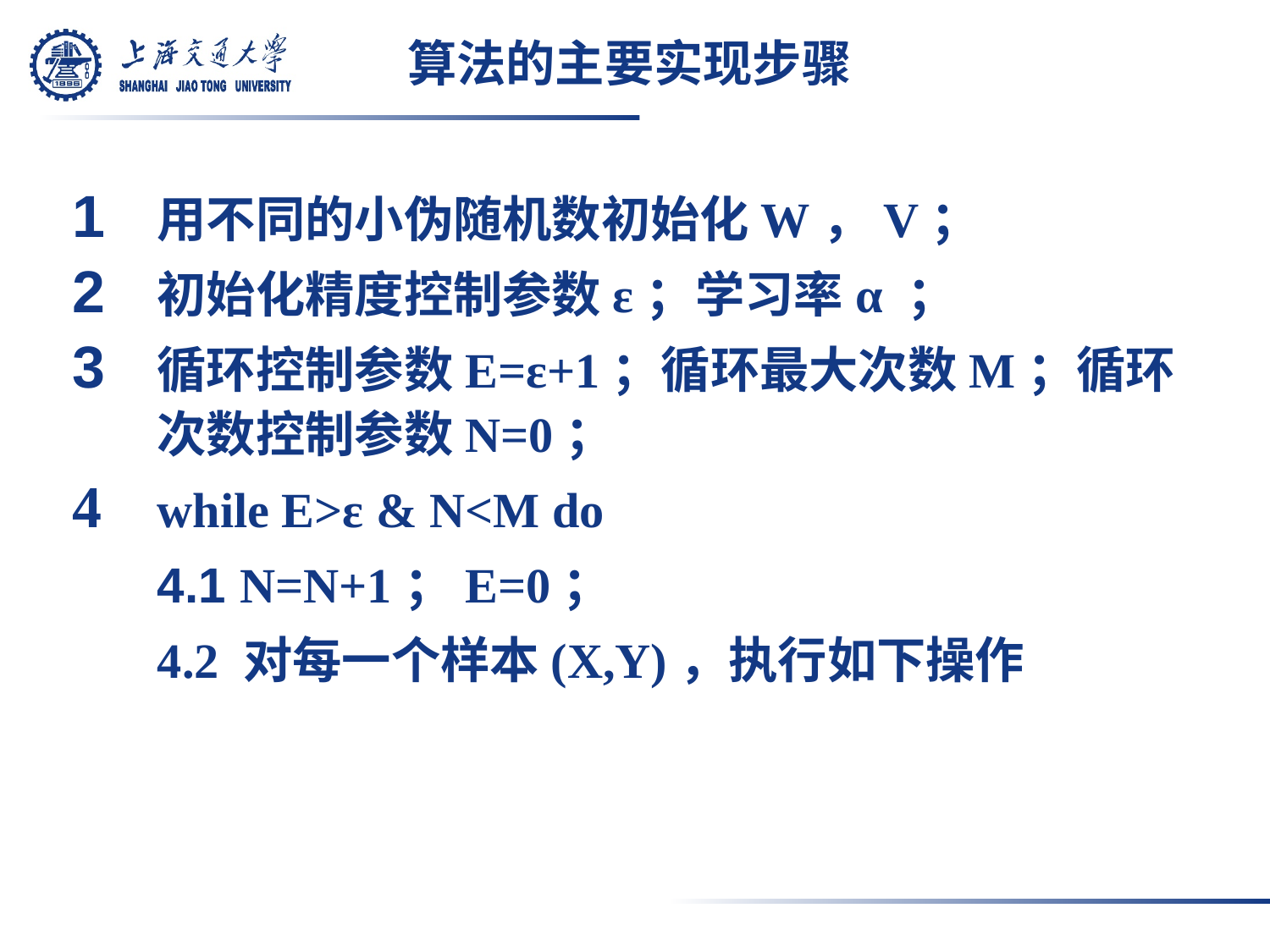

# 算法的主要实现步骤
用不同的小伪随机数初始化W，V；
初始化精度控制参数ε；学习率α ；
循环控制参数E=ε+1；循环最大次数M；循环次数控制参数N=0；
while E>ε & N<M do
	4.1 N=N+1；E=0；
	4.2 对每一个样本(X,Y)，执行如下操作